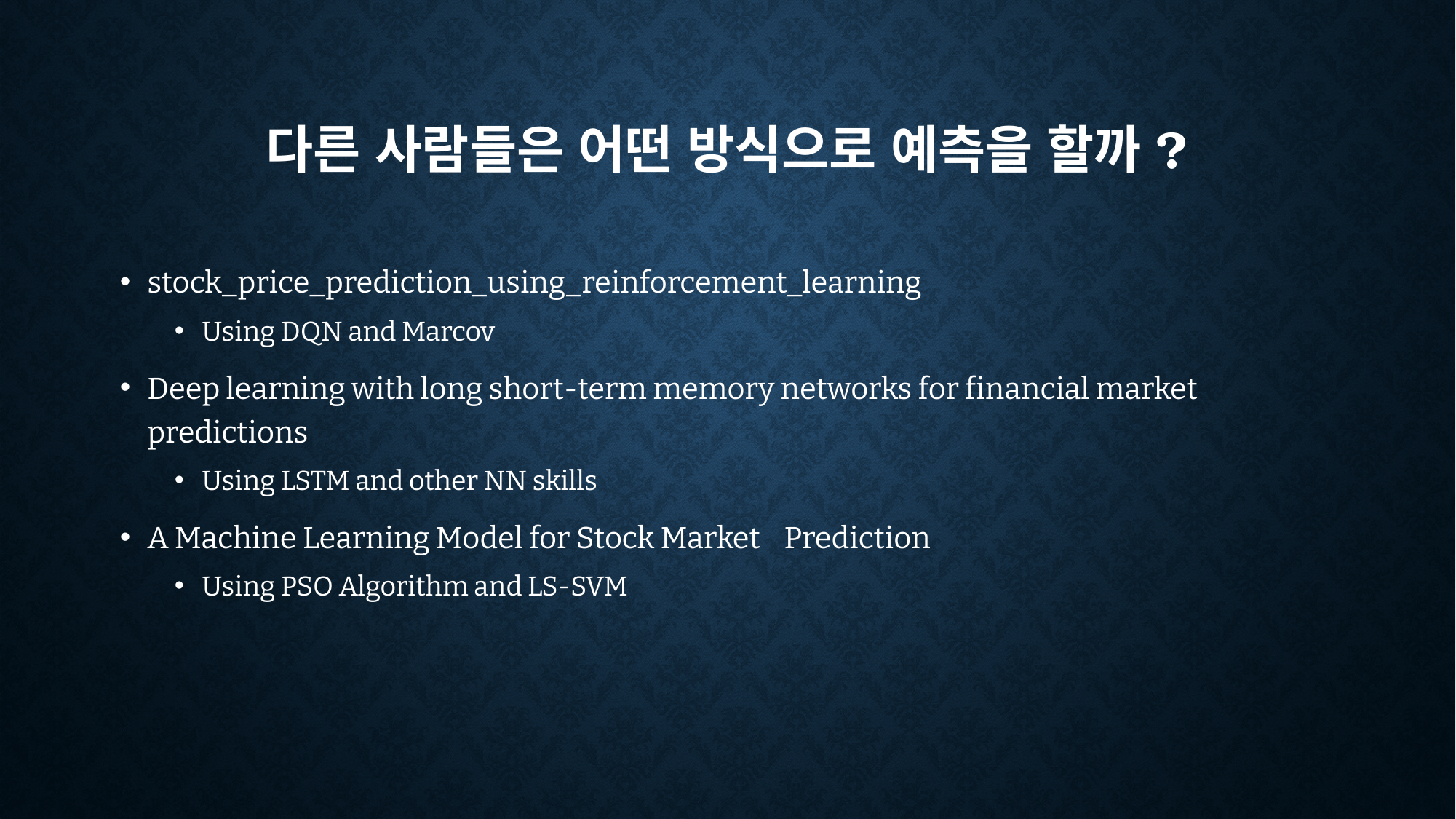

# 다른 사람들은 어떤 방식으로 예측을 할까?
stock_price_prediction_using_reinforcement_learning
Using DQN and Marcov
Deep learning with long short-term memory networks for financial market predictions
Using LSTM and other NN skills
A Machine Learning Model for Stock Market    Prediction
Using PSO Algorithm and LS-SVM